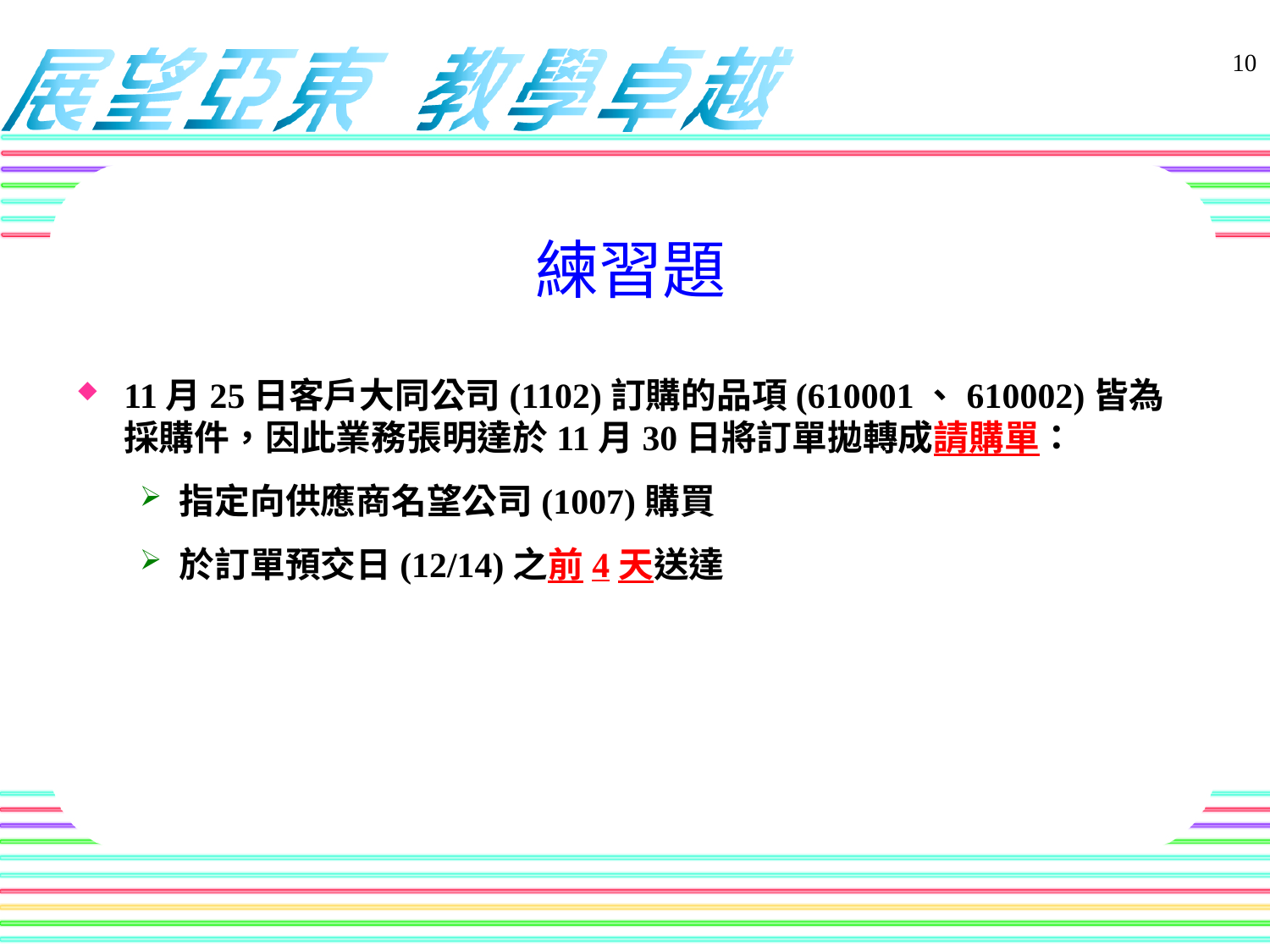

練習題
11月25日客戶大同公司(1102)訂購的品項(610001、610002)皆為採購件，因此業務張明達於11月30日將訂單拋轉成請購單：
指定向供應商名望公司(1007)購買
於訂單預交日(12/14)之前4天送達
10